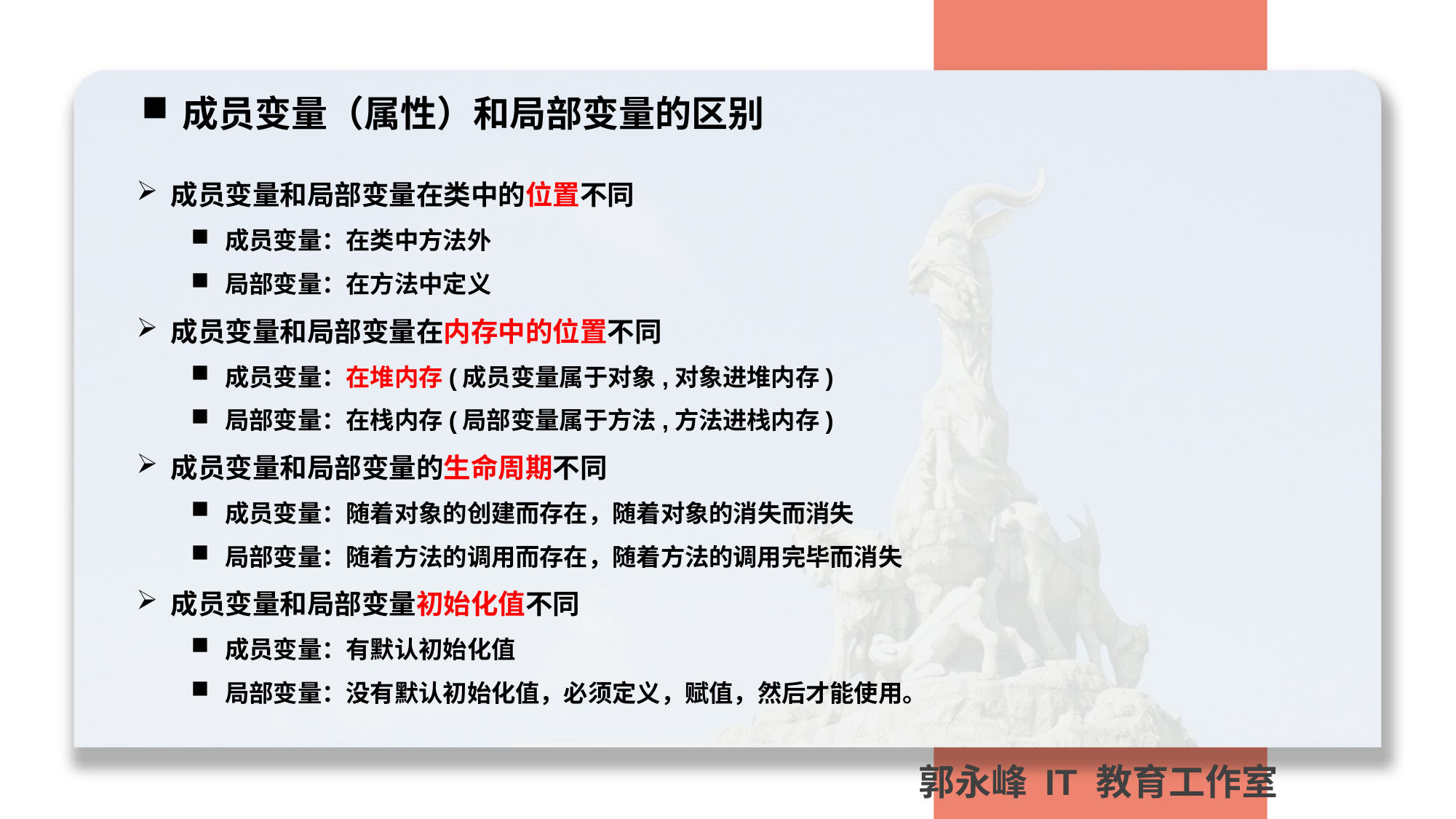

成员变量（属性）和局部变量的区别
成员变量和局部变量在类中的位置不同
成员变量：在类中方法外
局部变量：在方法中定义
成员变量和局部变量在内存中的位置不同
成员变量：在堆内存(成员变量属于对象,对象进堆内存)
局部变量：在栈内存(局部变量属于方法,方法进栈内存)
成员变量和局部变量的生命周期不同
成员变量：随着对象的创建而存在，随着对象的消失而消失
局部变量：随着方法的调用而存在，随着方法的调用完毕而消失
成员变量和局部变量初始化值不同
成员变量：有默认初始化值
局部变量：没有默认初始化值，必须定义，赋值，然后才能使用。